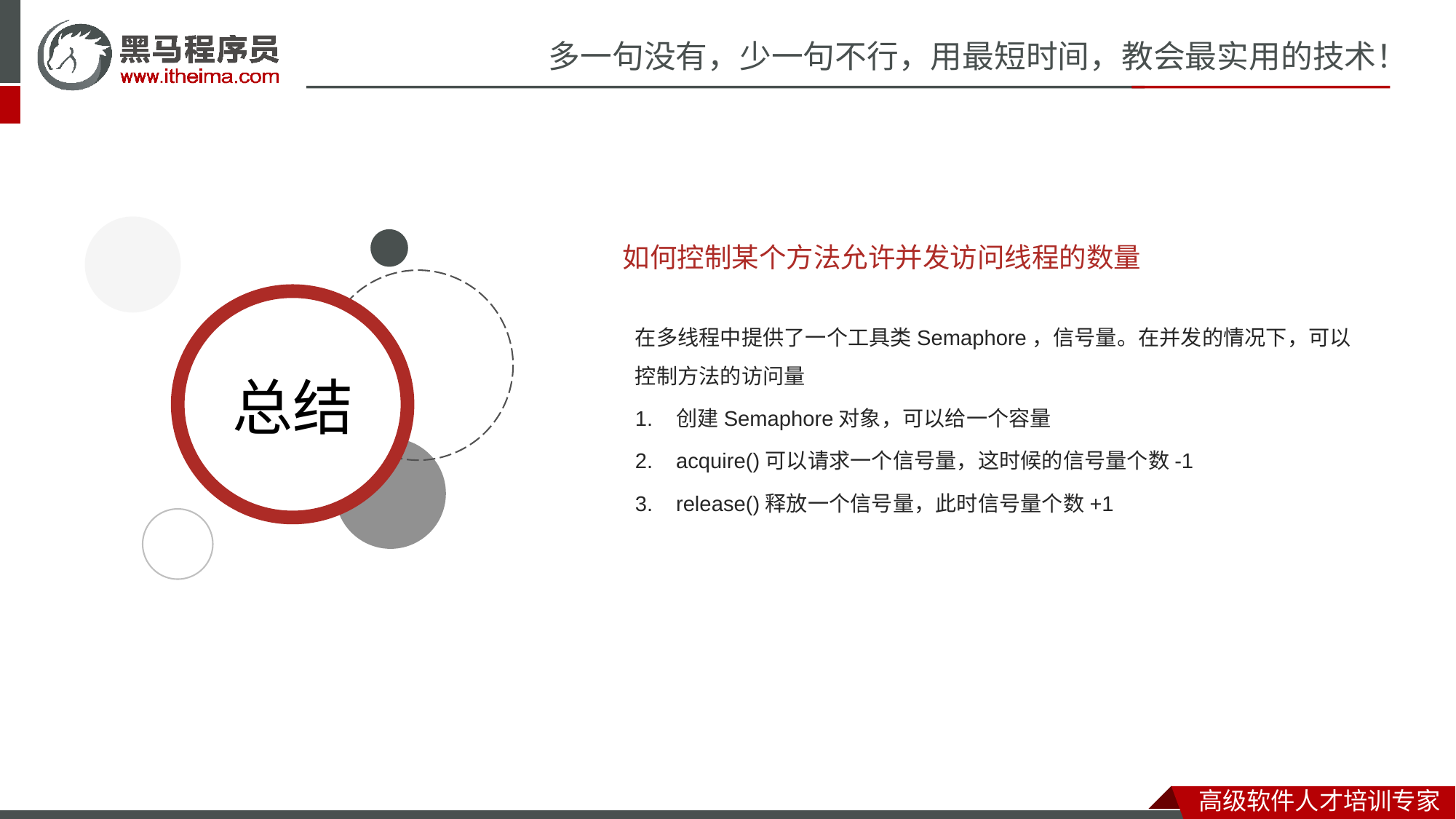

如何控制某个方法允许并发访问线程的数量
在多线程中提供了一个工具类Semaphore，信号量。在并发的情况下，可以控制方法的访问量
创建Semaphore对象，可以给一个容量
acquire()可以请求一个信号量，这时候的信号量个数-1
release()释放一个信号量，此时信号量个数+1